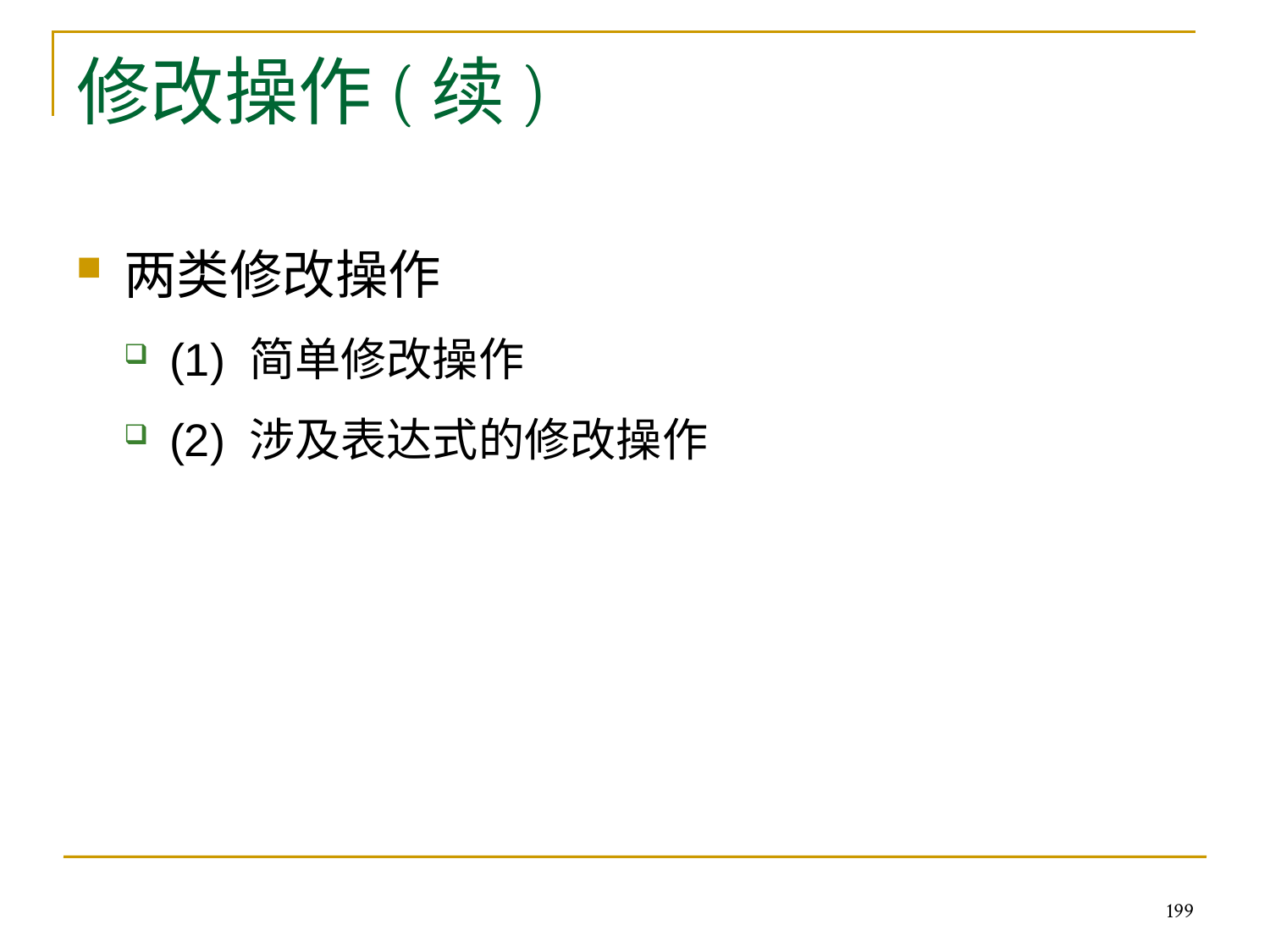

# 修改操作(续)
两类修改操作
(1) 简单修改操作
(2) 涉及表达式的修改操作
199